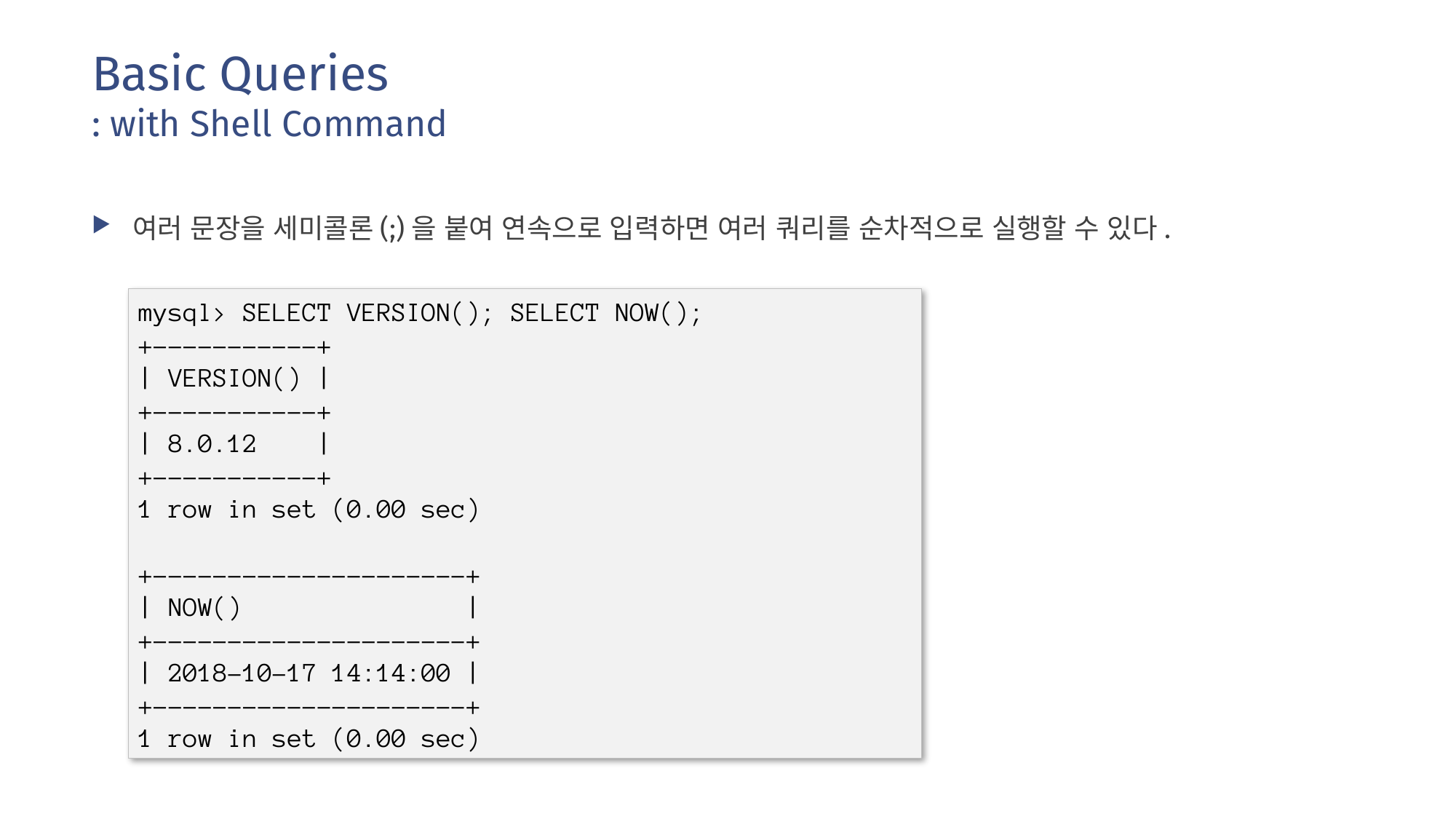

# Basic Queries : with Shell Command

여러 문장을 세미콜론(;)을 붙여 연속으로 입력하면 여러 쿼리를 순차적으로 실행할 수 있다.

mysql> SELECT VERSION(); SELECT NOW();
+-----------+
| VERSION() |
+-----------+
| 8.0.12    |
+-----------+
1 row in set (0.00 sec)

+---------------------+
| NOW()               |
+---------------------+
| 2018-10-17 14:14:00 |
+---------------------+
1 row in set (0.00 sec)